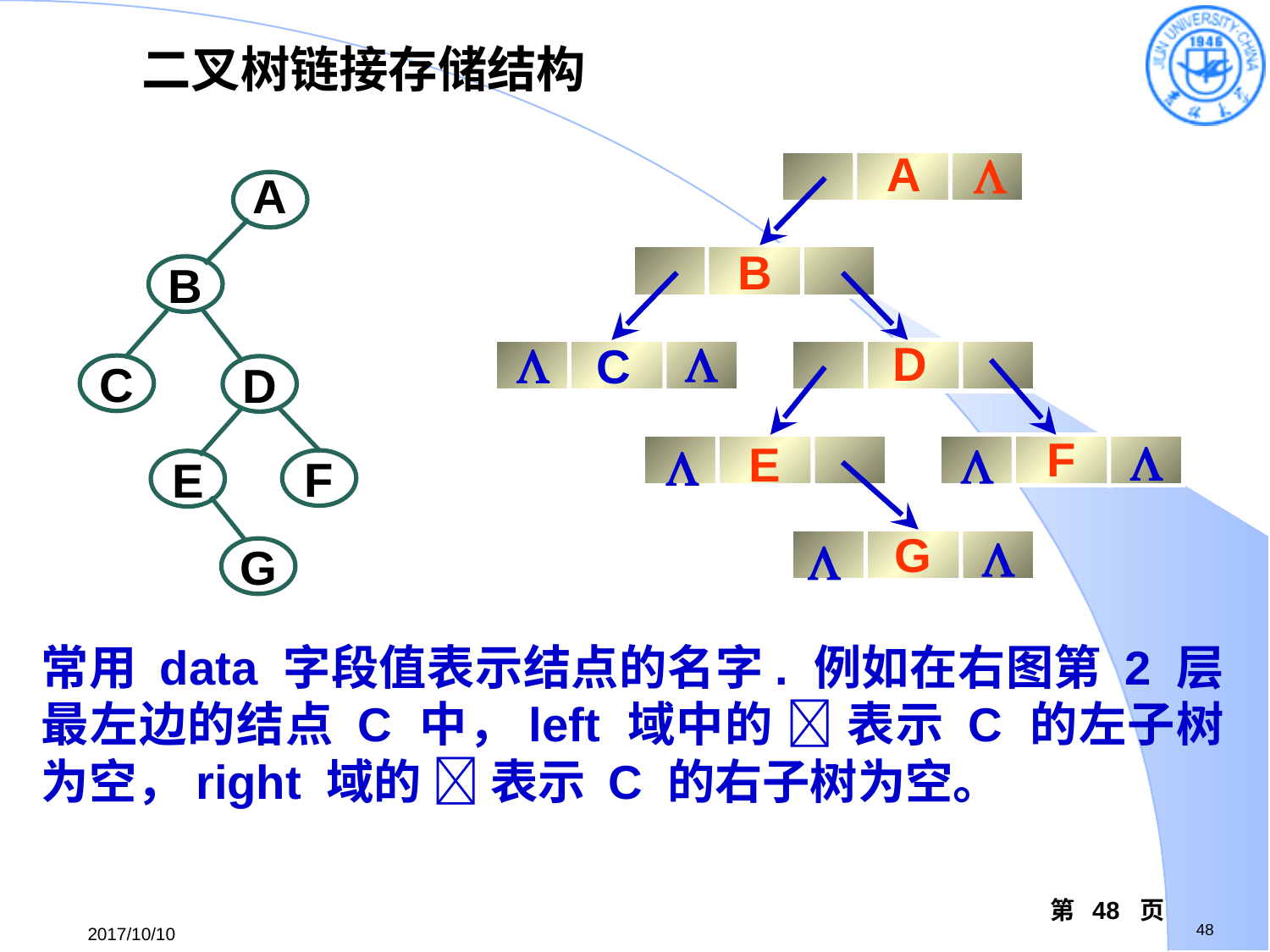

二叉树链接存储结构
A

Λ
A

B
B

Λ
Λ
C

D

C
D

Λ
F

Λ
Λ

E

F
E

Λ
G

Λ
G
常用 data 字段值表示结点的名字. 例如在右图第 2 层最左边的结点 C 中，left 域中的 Λ 表示 C 的左子树为空，right 域的 Λ 表示 C 的右子树为空。
第  48  页